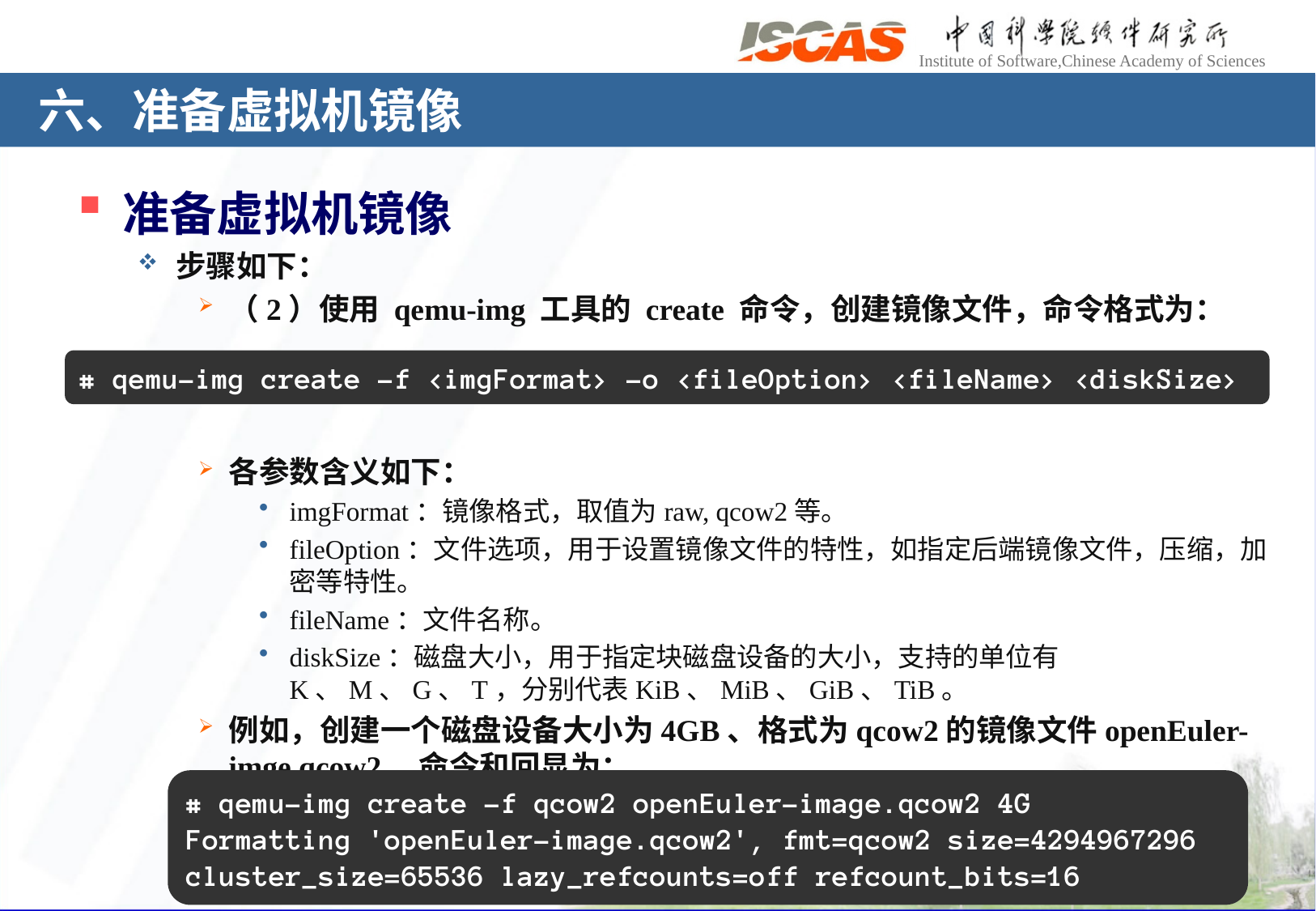

# 六、准备虚拟机镜像
准备虚拟机镜像
步骤如下：
（2）使用 qemu-img 工具的 create 命令，创建镜像文件，命令格式为：

各参数含义如下：
imgFormat：镜像格式，取值为raw, qcow2等。
fileOption：文件选项，用于设置镜像文件的特性，如指定后端镜像文件，压缩，加密等特性。
fileName：文件名称。
diskSize：磁盘大小，用于指定块磁盘设备的大小，支持的单位有K、M、G、T，分别代表KiB、MiB、GiB、TiB。
例如，创建一个磁盘设备大小为4GB、格式为qcow2的镜像文件openEuler-imge.qcow2，命令和回显为：

# qemu-img create -f <imgFormat> -o <fileOption> <fileName> <diskSize>
# qemu-img create -f qcow2 openEuler-image.qcow2 4G
Formatting 'openEuler-image.qcow2', fmt=qcow2 size=4294967296 cluster_size=65536 lazy_refcounts=off refcount_bits=16